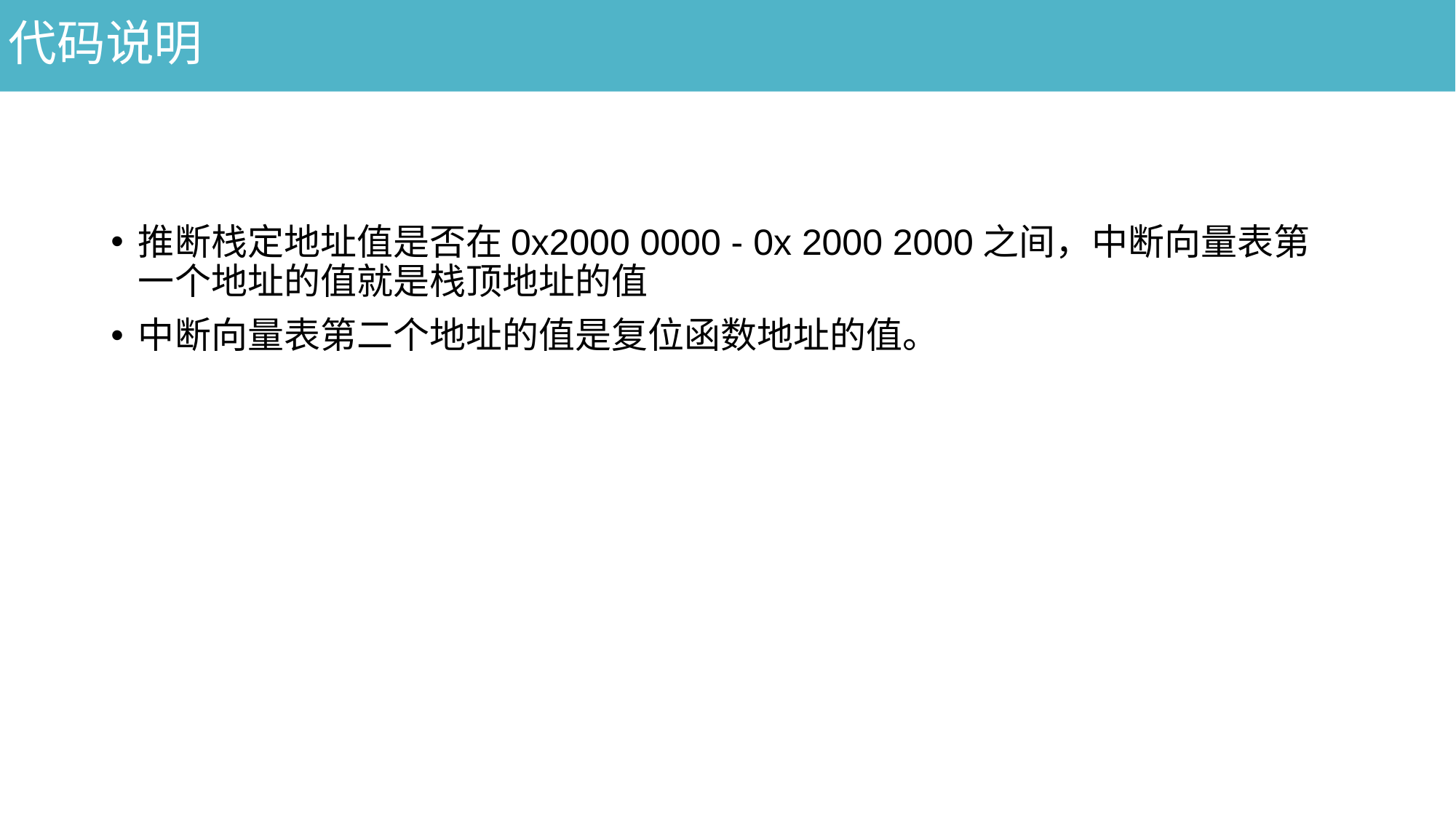

代码说明
推断栈定地址值是否在0x2000 0000 - 0x 2000 2000之间，中断向量表第一个地址的值就是栈顶地址的值
中断向量表第二个地址的值是复位函数地址的值。